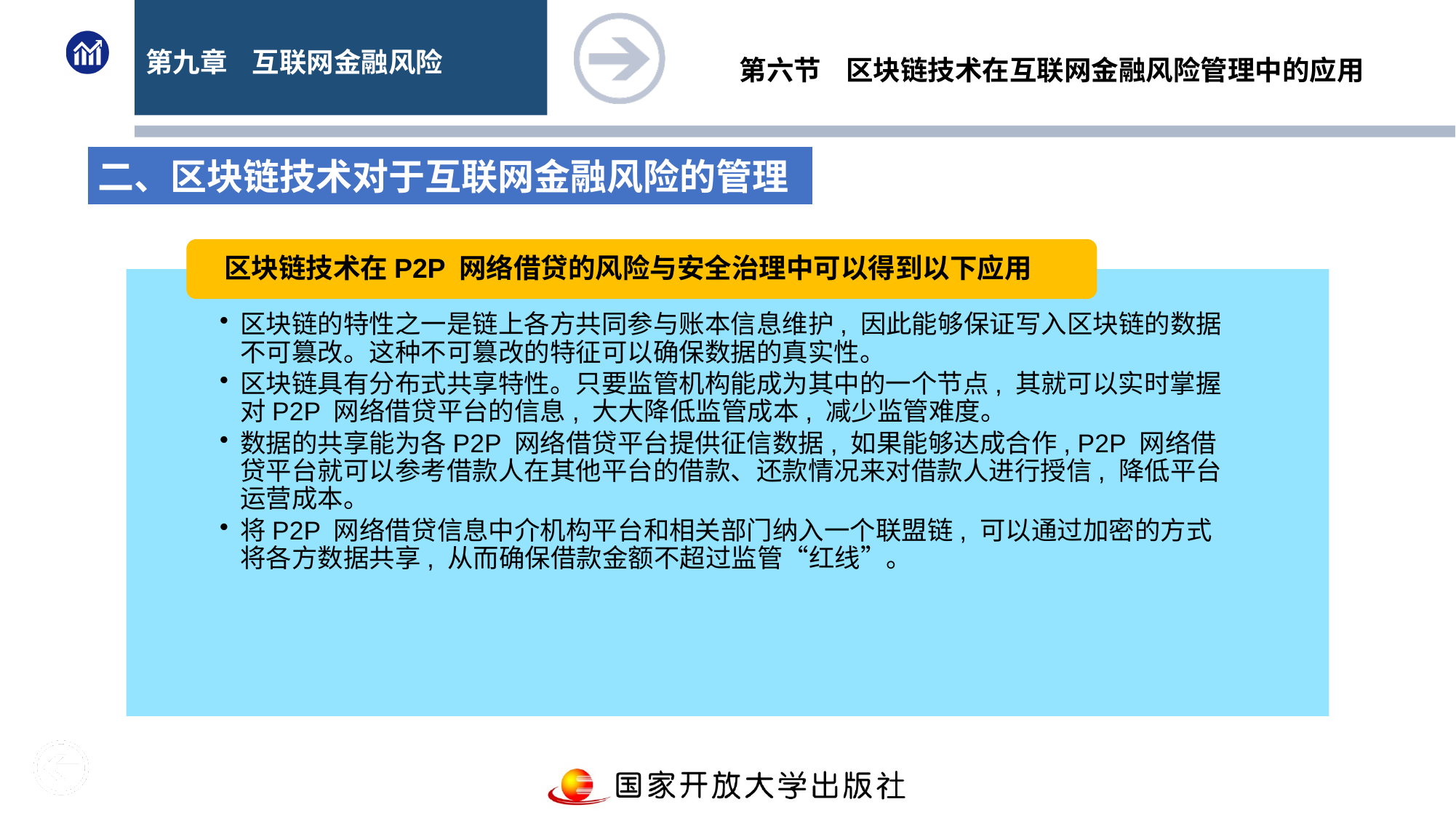

第六节    区块链技术在互联网金融风险管理中的应用
第九章    互联网金融风险
二、区块链技术对于互联网金融风险的管理
区块链的特性之一是链上各方共同参与账本信息维护, 因此能够保证写入区块链的数据不可篡改。这种不可篡改的特征可以确保数据的真实性。
区块链具有分布式共享特性。只要监管机构能成为其中的一个节点, 其就可以实时掌握对P2P 网络借贷平台的信息, 大大降低监管成本, 减少监管难度。
数据的共享能为各P2P 网络借贷平台提供征信数据, 如果能够达成合作, P2P 网络借贷平台就可以参考借款人在其他平台的借款、还款情况来对借款人进行授信, 降低平台运营成本。
将P2P 网络借贷信息中介机构平台和相关部门纳入一个联盟链, 可以通过加密的方式将各方数据共享, 从而确保借款金额不超过监管“红线”。
区块链技术在P2P 网络借贷的风险与安全治理中可以得到以下应用